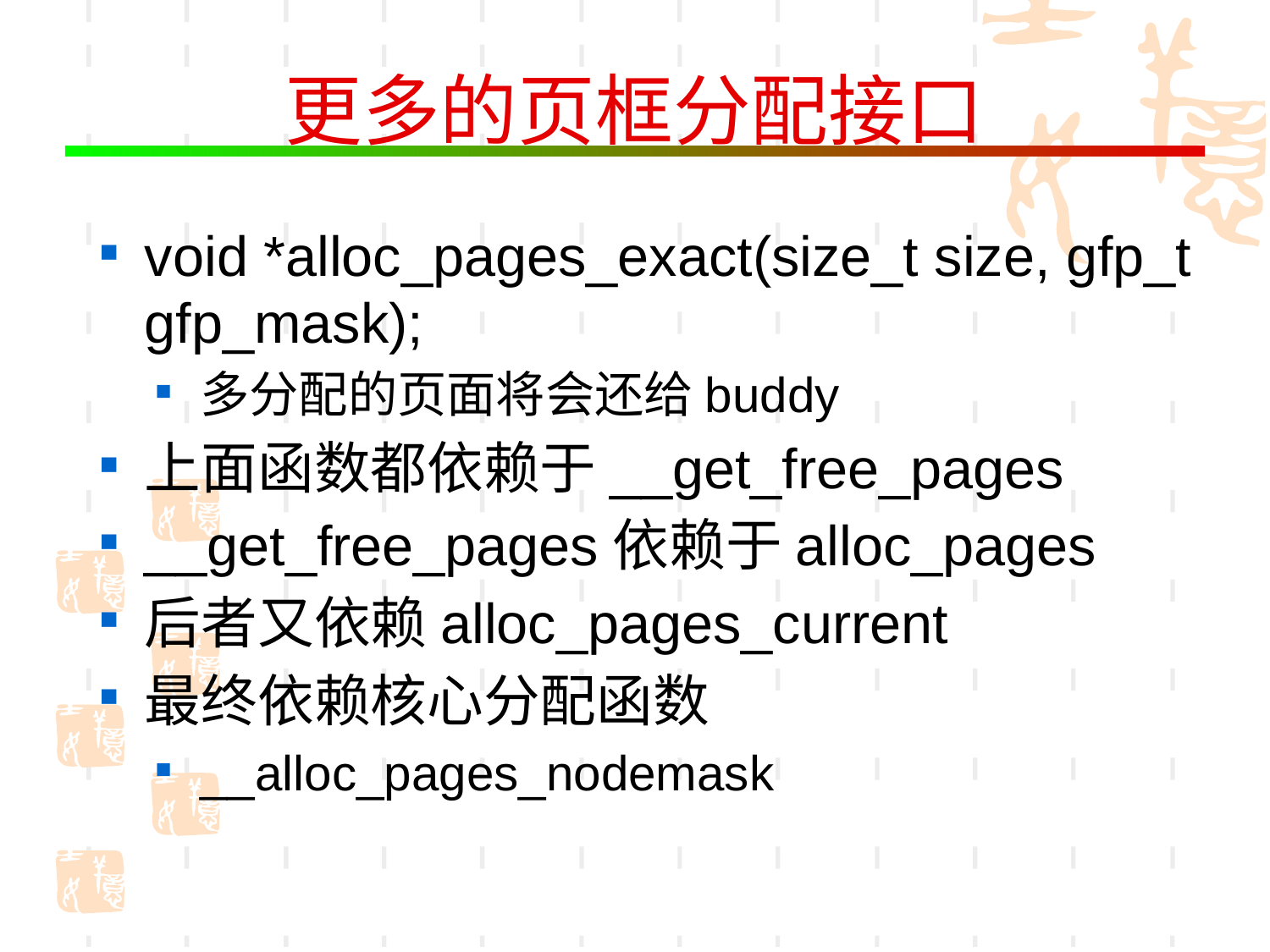

# 更多的页框分配接口
void *alloc_pages_exact(size_t size, gfp_t gfp_mask);
多分配的页面将会还给buddy
上面函数都依赖于__get_free_pages
__get_free_pages依赖于alloc_pages
后者又依赖alloc_pages_current
最终依赖核心分配函数
__alloc_pages_nodemask